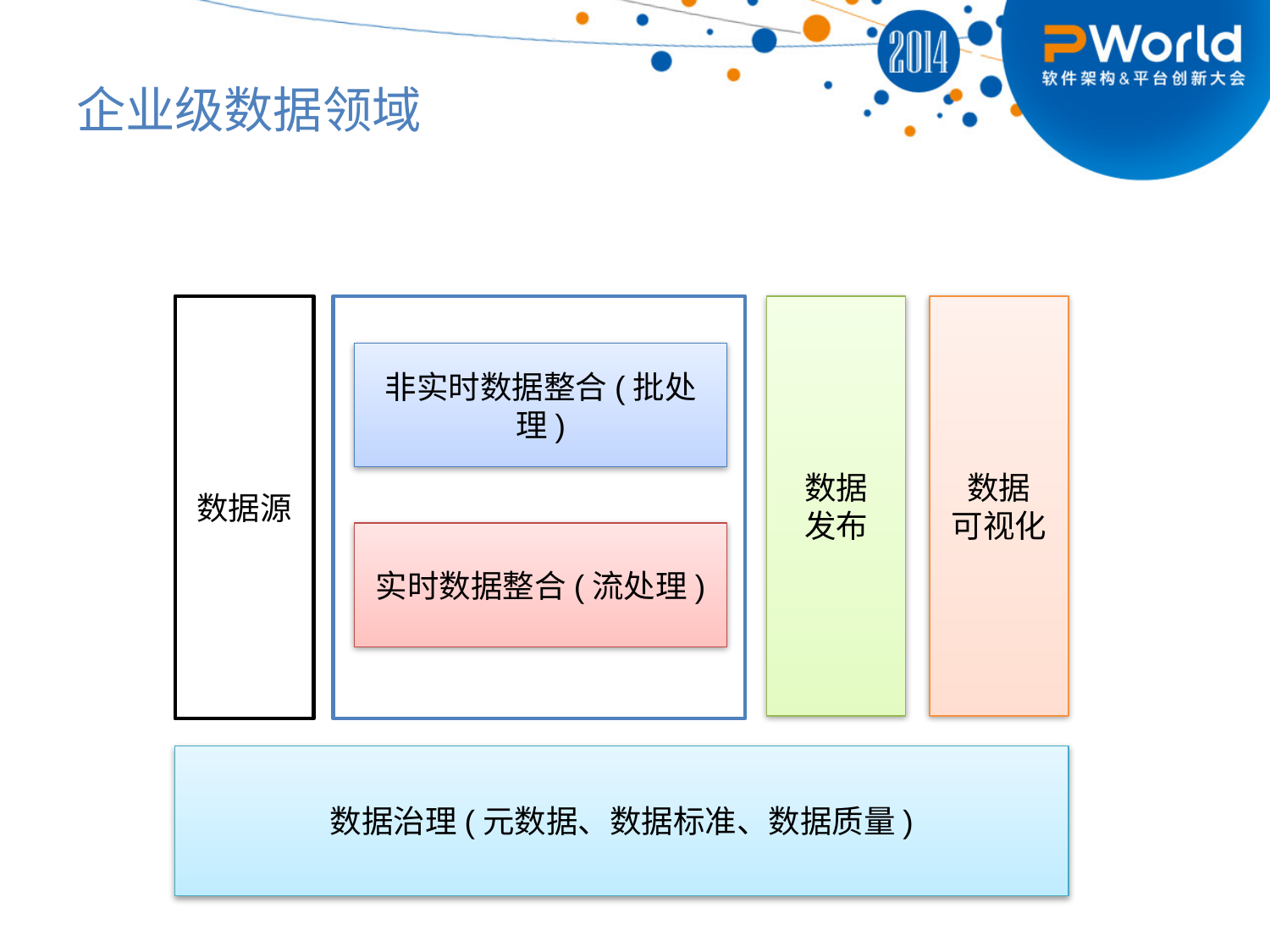

# 企业级数据领域
数据源

数据
发布
数据
可视化
非实时数据整合(批处理)
实时数据整合(流处理)
数据治理(元数据、数据标准、数据质量)